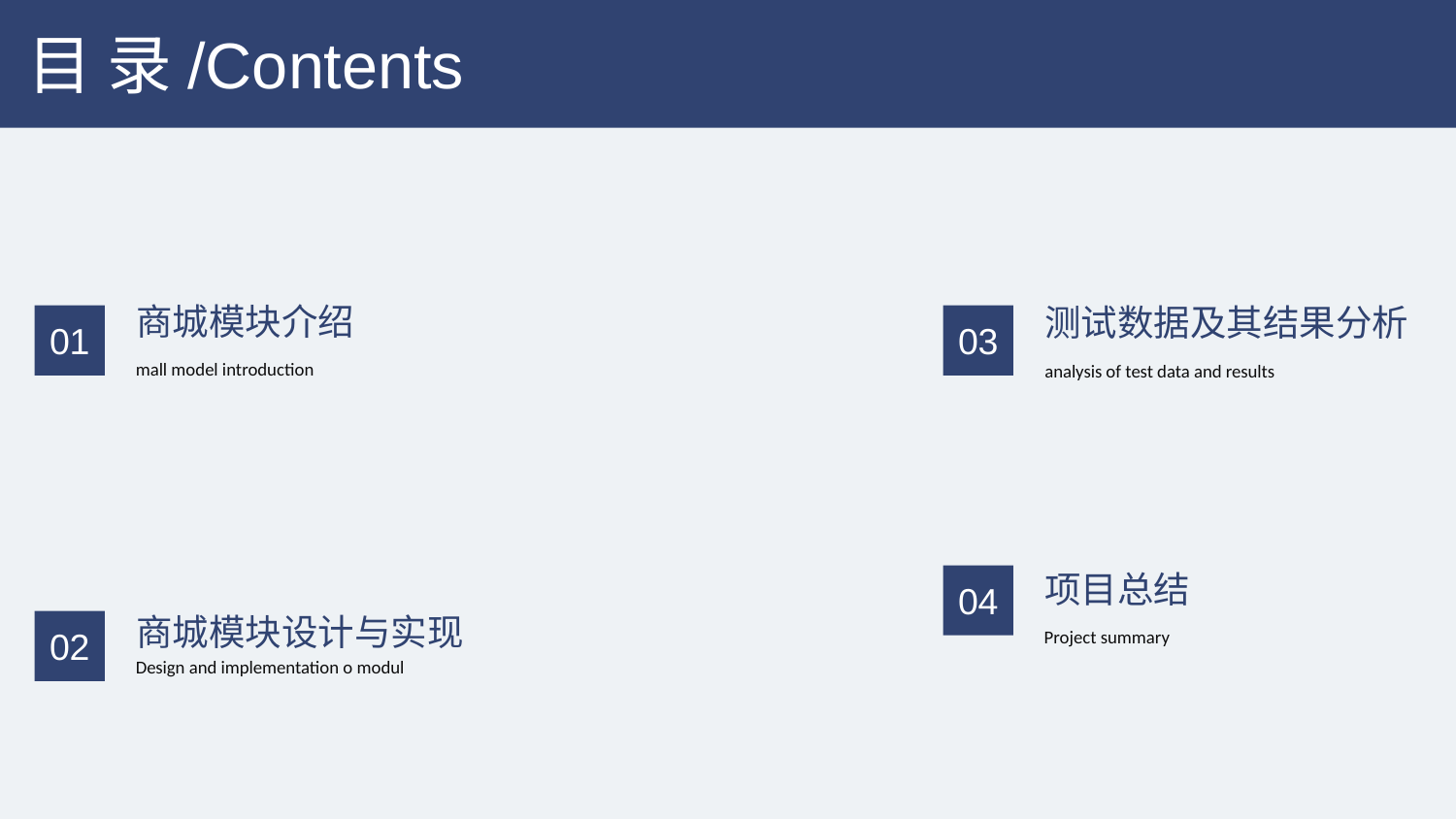

目 录/Contents
商城模块介绍
测试数据及其结果分析
01
03
mall model introduction

analysis of test data and results
项目总结
04
商城模块设计与实现
02
Project summary

Design and implementation o modul